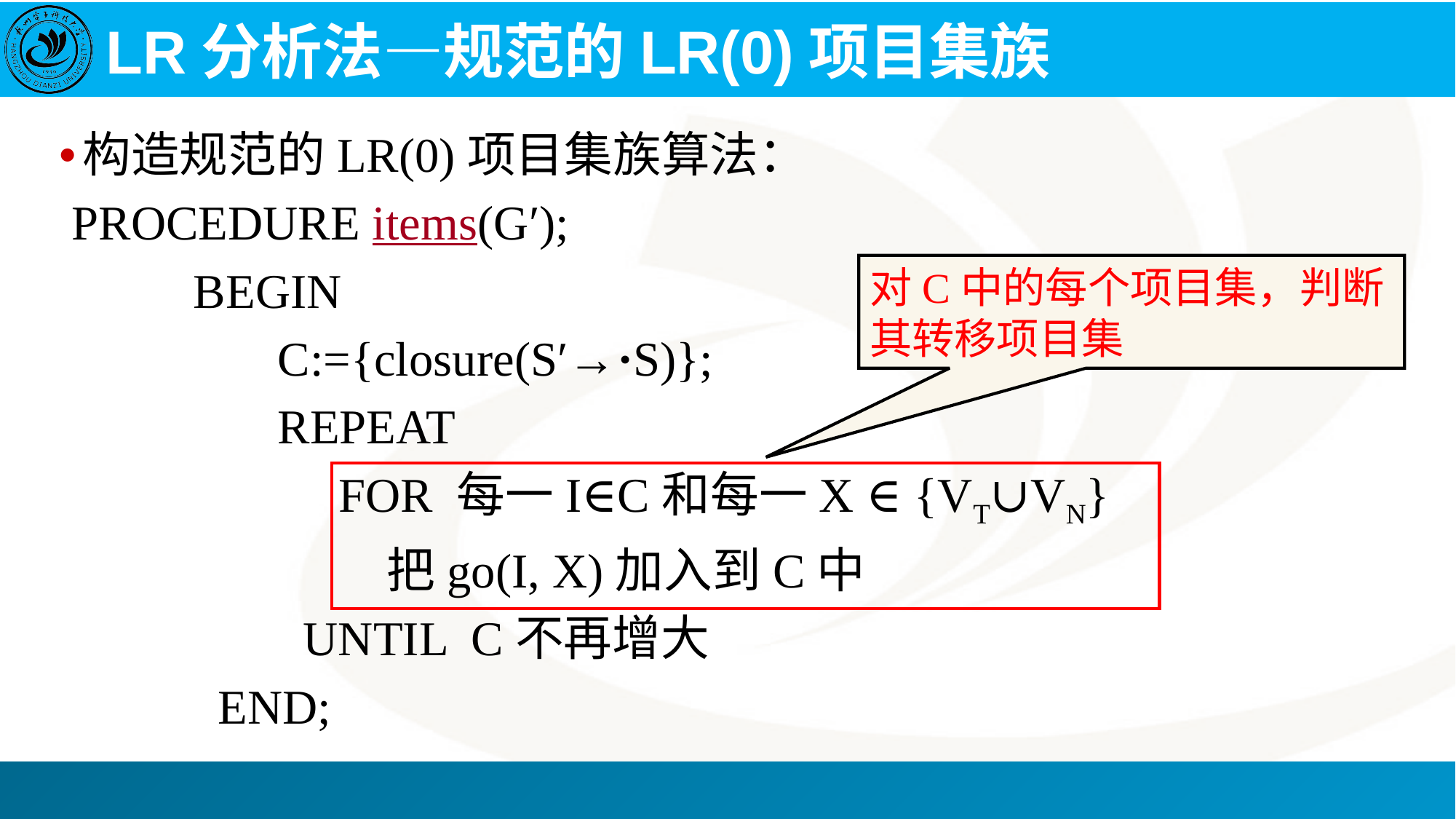

# LR分析法—规范的LR(0)项目集族
构造规范的LR(0)项目集族算法：
 PROCEDURE items(G′);
           BEGIN
		C:={closure(S′→·S)};
		REPEAT
		     FOR 每一I∈C和每一X ∈ {VT∪VN}
			把go(I, X)加入到C中
                    UNTIL  C不再增大
             END;
对C中的每个项目集，判断其转移项目集

52